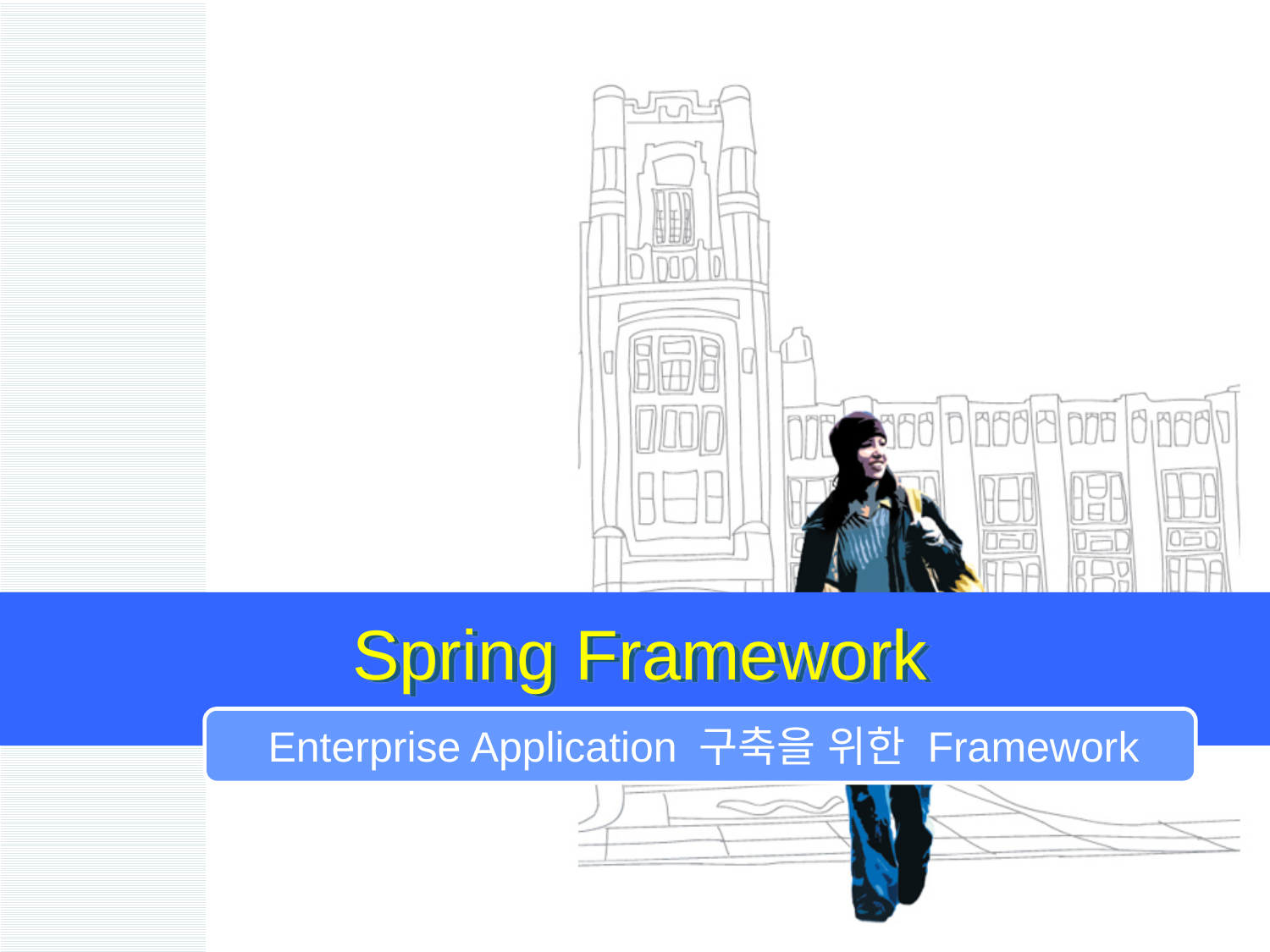

# Spring Framework
Enterprise Application 구축을 위한 Framework